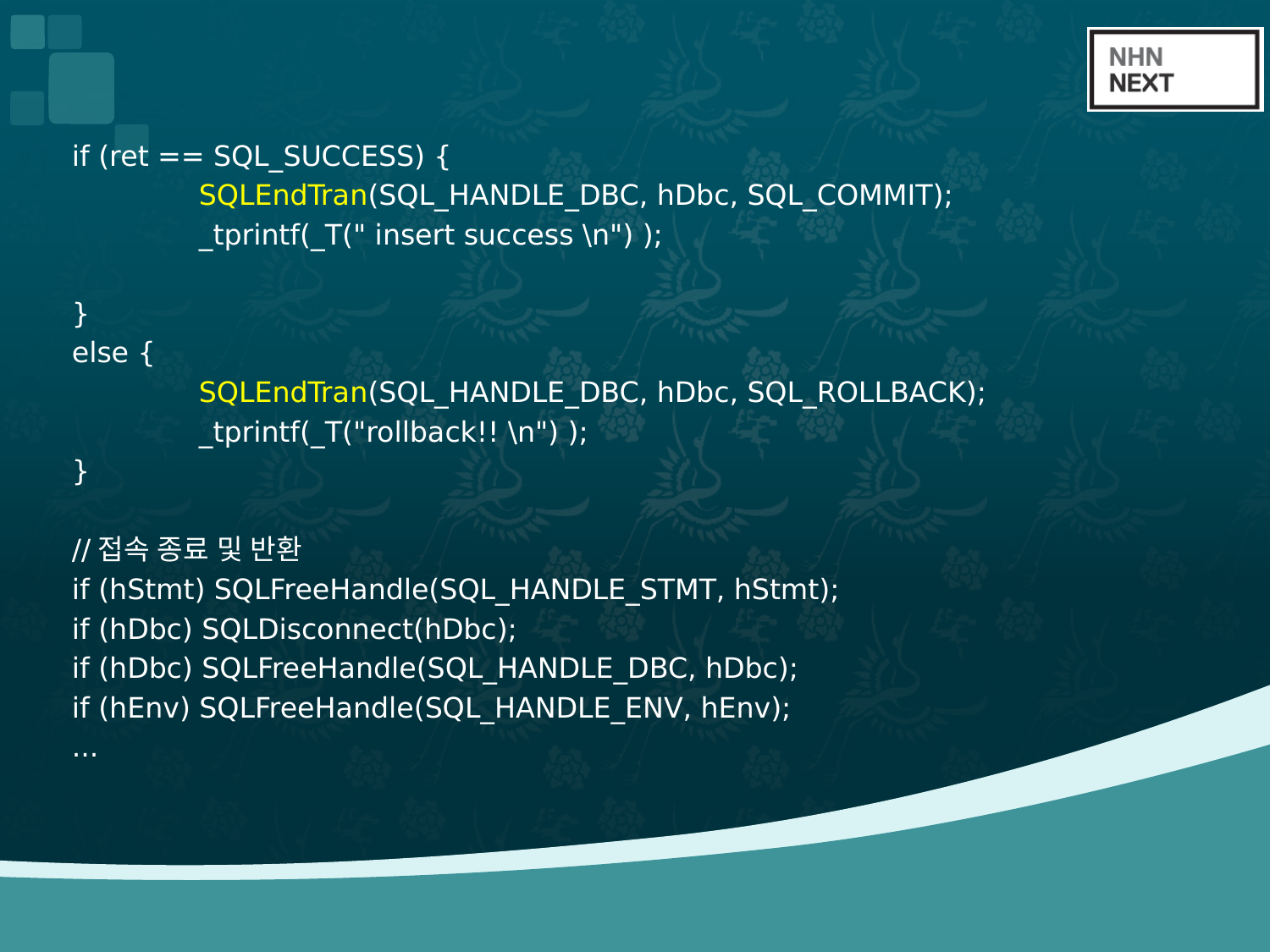

if (ret == SQL_SUCCESS) {
	SQLEndTran(SQL_HANDLE_DBC, hDbc, SQL_COMMIT);
	_tprintf(_T(" insert success \n") );

}
else {
	SQLEndTran(SQL_HANDLE_DBC, hDbc, SQL_ROLLBACK);
	_tprintf(_T("rollback!! \n") );
}

//접속 종료 및 반환
if (hStmt) SQLFreeHandle(SQL_HANDLE_STMT, hStmt);
if (hDbc) SQLDisconnect(hDbc);
if (hDbc) SQLFreeHandle(SQL_HANDLE_DBC, hDbc);
if (hEnv) SQLFreeHandle(SQL_HANDLE_ENV, hEnv);
...